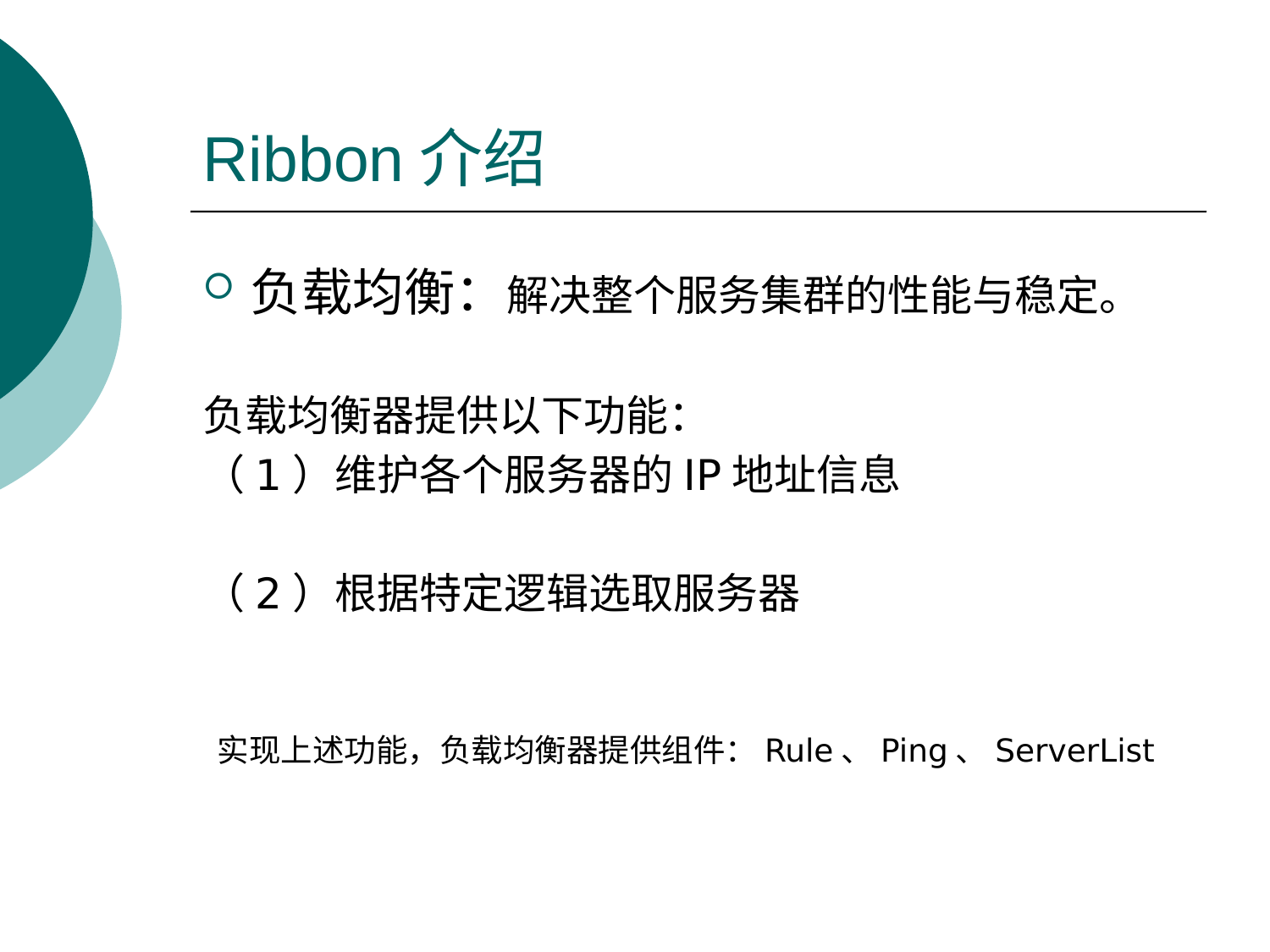

# Ribbon介绍
负载均衡：解决整个服务集群的性能与稳定。

负载均衡器提供以下功能：
（1）维护各个服务器的IP地址信息

（2）根据特定逻辑选取服务器

实现上述功能，负载均衡器提供组件：Rule、Ping、ServerList